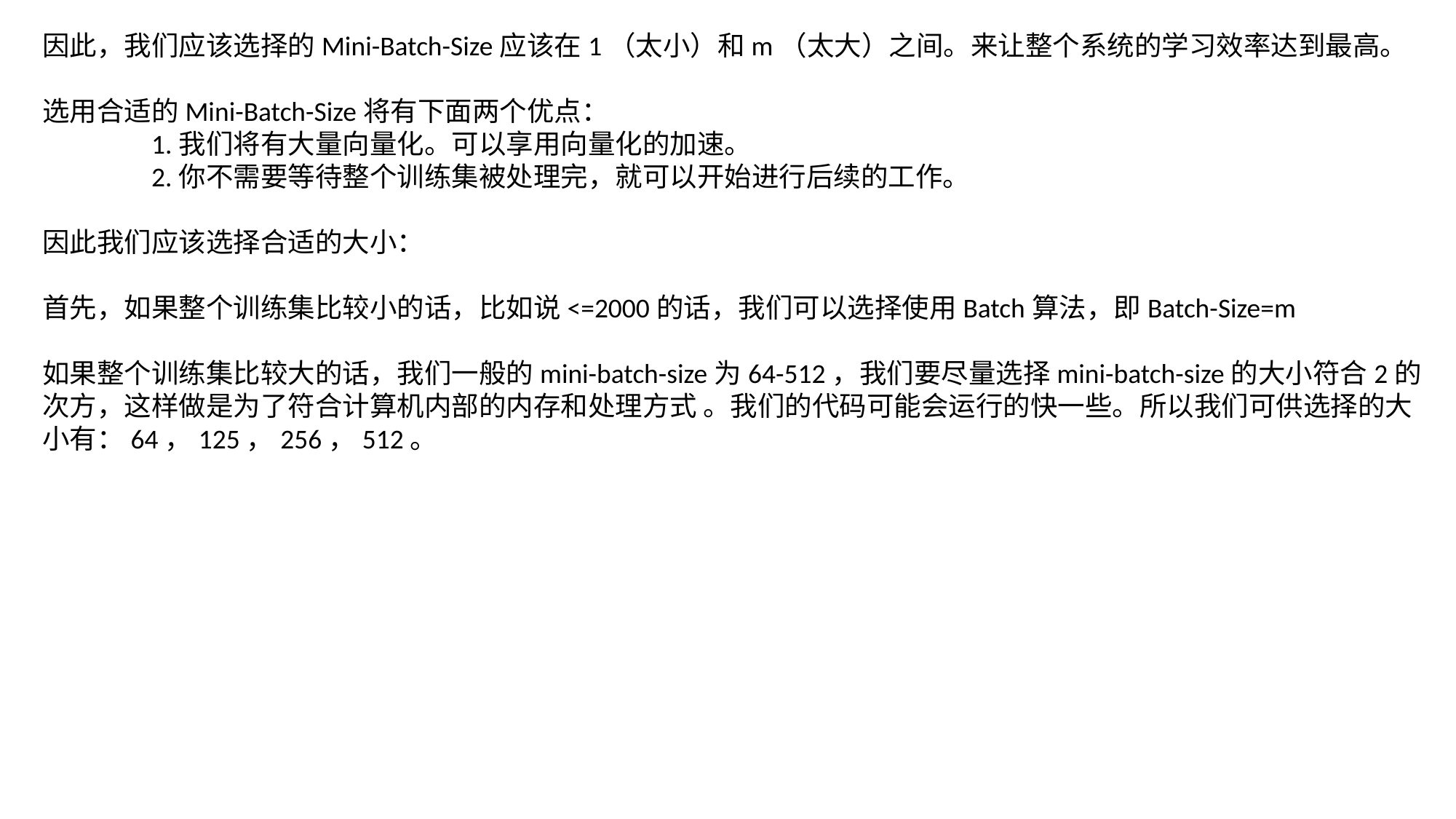

因此，我们应该选择的Mini-Batch-Size应该在1（太小）和m（太大）之间。来让整个系统的学习效率达到最高。

选用合适的Mini-Batch-Size将有下面两个优点：
	1.我们将有大量向量化。可以享用向量化的加速。
	2.你不需要等待整个训练集被处理完，就可以开始进行后续的工作。

因此我们应该选择合适的大小：

首先，如果整个训练集比较小的话，比如说<=2000的话，我们可以选择使用Batch算法，即Batch-Size=m

如果整个训练集比较大的话，我们一般的mini-batch-size为64-512，我们要尽量选择mini-batch-size的大小符合2的次方，这样做是为了符合计算机内部的内存和处理方式 。我们的代码可能会运行的快一些。所以我们可供选择的大小有：64，125，256，512。